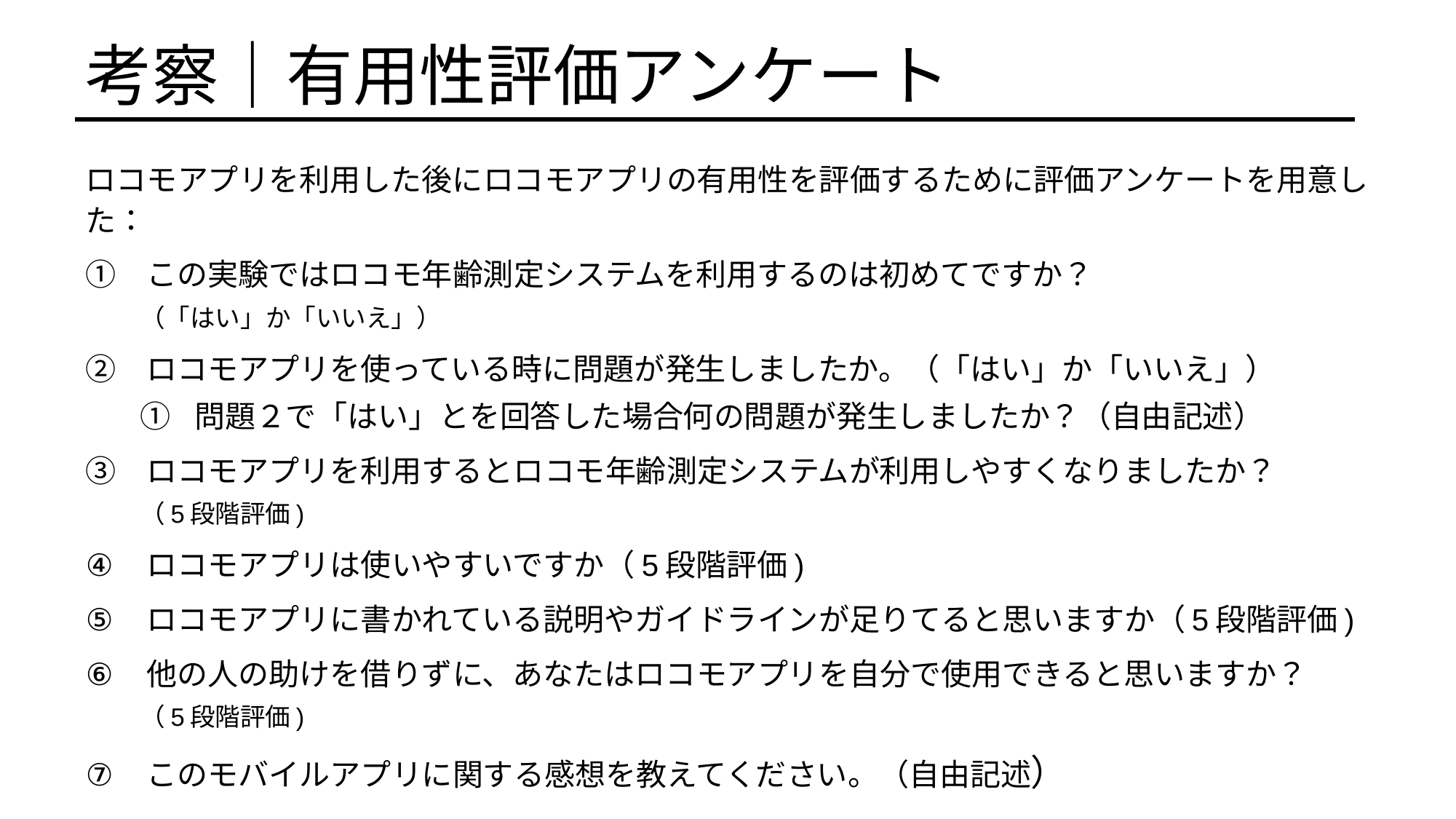

# 考察｜有用性評価アンケート
ロコモアプリを利用した後にロコモアプリの有用性を評価するために評価アンケートを用意した：
この実験ではロコモ年齢測定システムを利用するのは初めてですか？
（「はい」か「いいえ」）
ロコモアプリを使っている時に問題が発生しましたか。（「はい」か「いいえ」）
問題２で「はい」とを回答した場合何の問題が発生しましたか？（自由記述）
ロコモアプリを利用するとロコモ年齢測定システムが利用しやすくなりましたか？
（5段階評価)
ロコモアプリは使いやすいですか（5段階評価)
ロコモアプリに書かれている説明やガイドラインが足りてると思いますか（5段階評価)
他の人の助けを借りずに、あなたはロコモアプリを自分で使用できると思いますか？
（5段階評価)
このモバイルアプリに関する感想を教えてください。（自由記述）